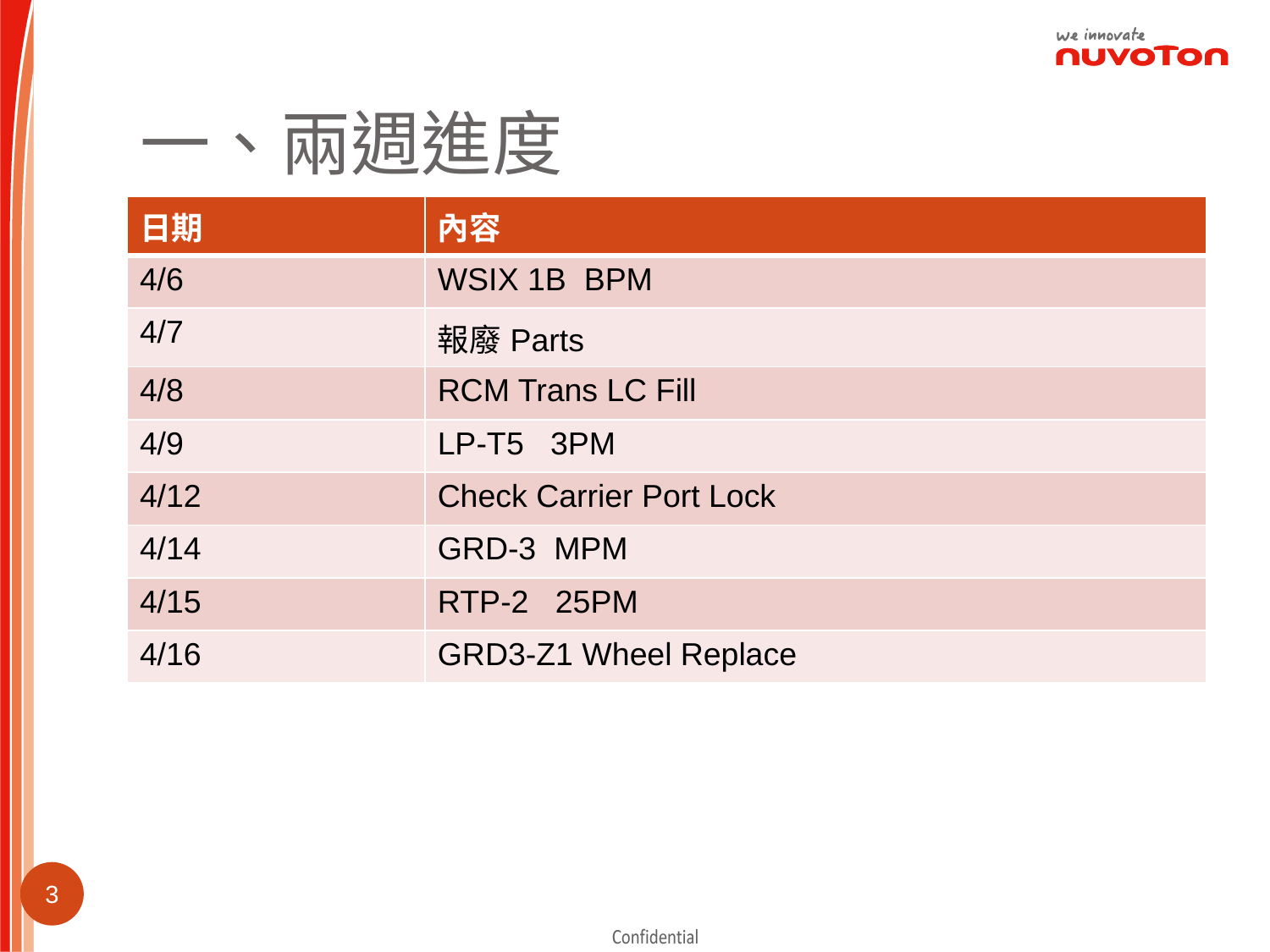

# 一、兩週進度
| 日期 | 內容 |
| --- | --- |
| 4/6 | WSIX 1B BPM |
| 4/7 | 報廢Parts |
| 4/8 | RCM Trans LC Fill |
| 4/9 | LP-T5 3PM |
| 4/12 | Check Carrier Port Lock |
| 4/14 | GRD-3 MPM |
| 4/15 | RTP-2 25PM |
| 4/16 | GRD3-Z1 Wheel Replace |

3